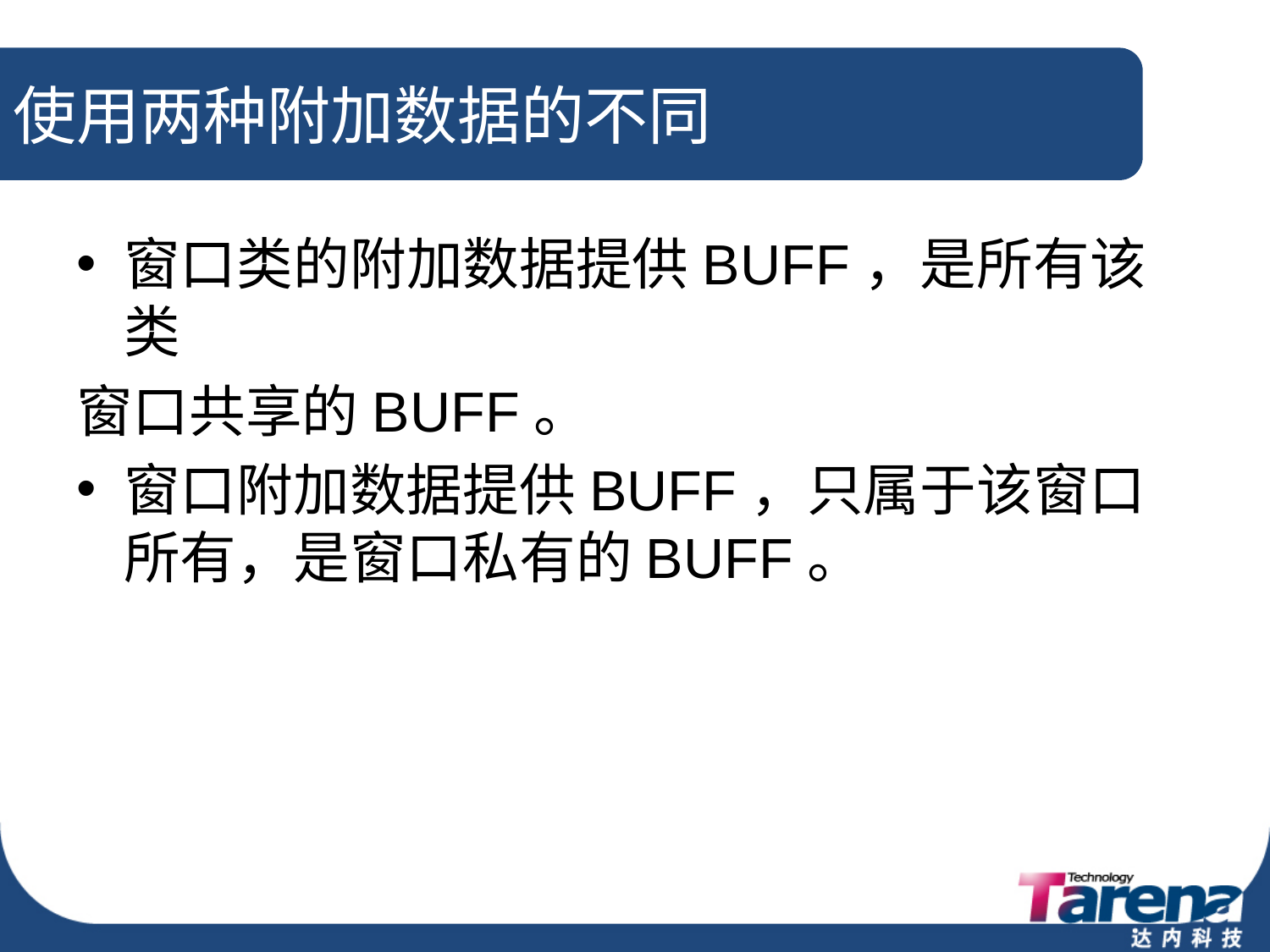

# 使用两种附加数据的不同
窗口类的附加数据提供BUFF，是所有该类
窗口共享的BUFF。
窗口附加数据提供BUFF，只属于该窗口所有，是窗口私有的BUFF。